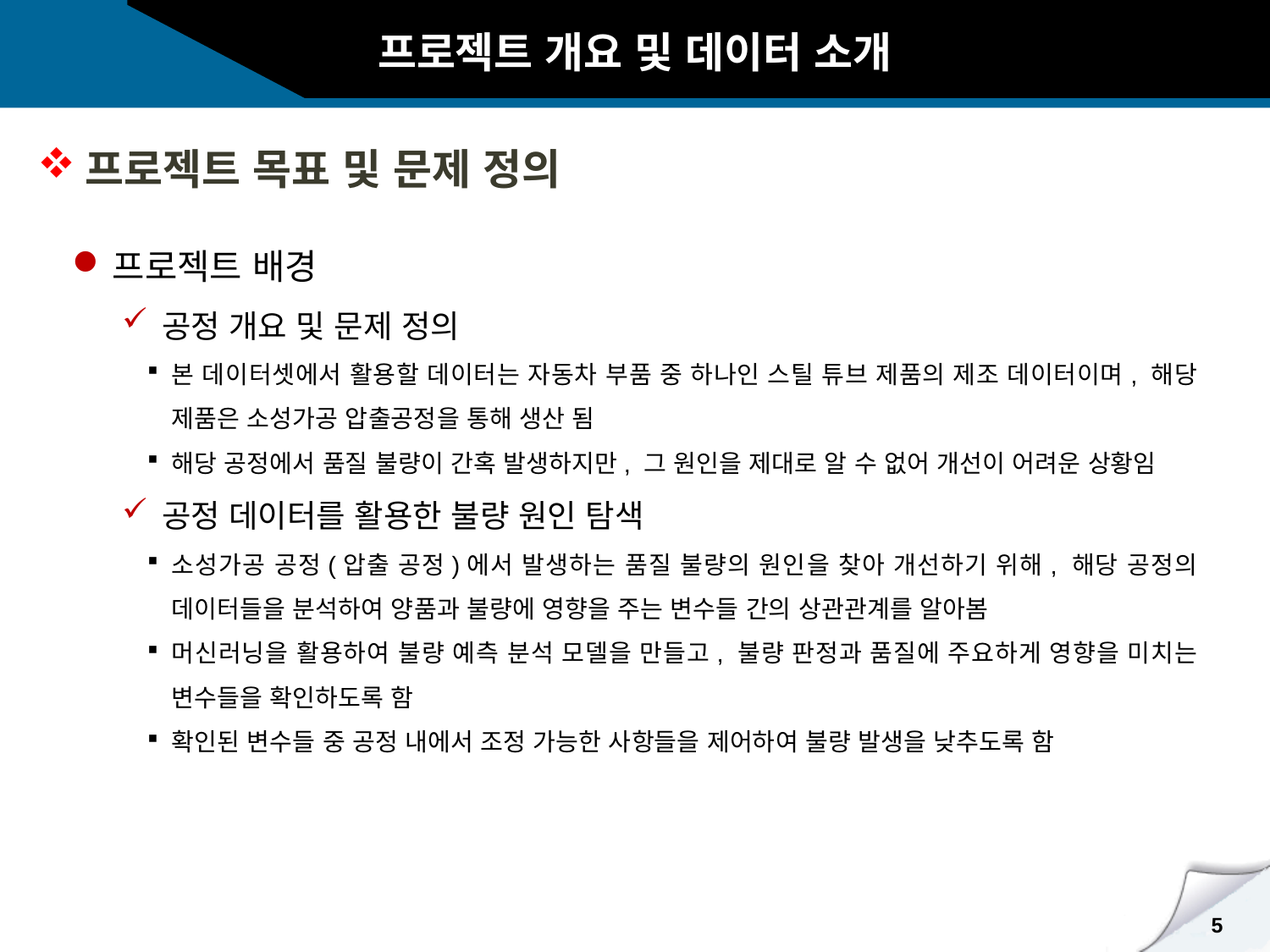

프로젝트 개요 및 데이터 소개
# 프로젝트 목표 및 문제 정의
프로젝트 배경
공정 개요 및 문제 정의
본 데이터셋에서 활용할 데이터는 자동차 부품 중 하나인 스틸 튜브 제품의 제조 데이터이며, 해당 제품은 소성가공 압출공정을 통해 생산 됨
해당 공정에서 품질 불량이 간혹 발생하지만, 그 원인을 제대로 알 수 없어 개선이 어려운 상황임
공정 데이터를 활용한 불량 원인 탐색
소성가공 공정(압출 공정)에서 발생하는 품질 불량의 원인을 찾아 개선하기 위해, 해당 공정의 데이터들을 분석하여 양품과 불량에 영향을 주는 변수들 간의 상관관계를 알아봄
머신러닝을 활용하여 불량 예측 분석 모델을 만들고, 불량 판정과 품질에 주요하게 영향을 미치는 변수들을 확인하도록 함
확인된 변수들 중 공정 내에서 조정 가능한 사항들을 제어하여 불량 발생을 낮추도록 함